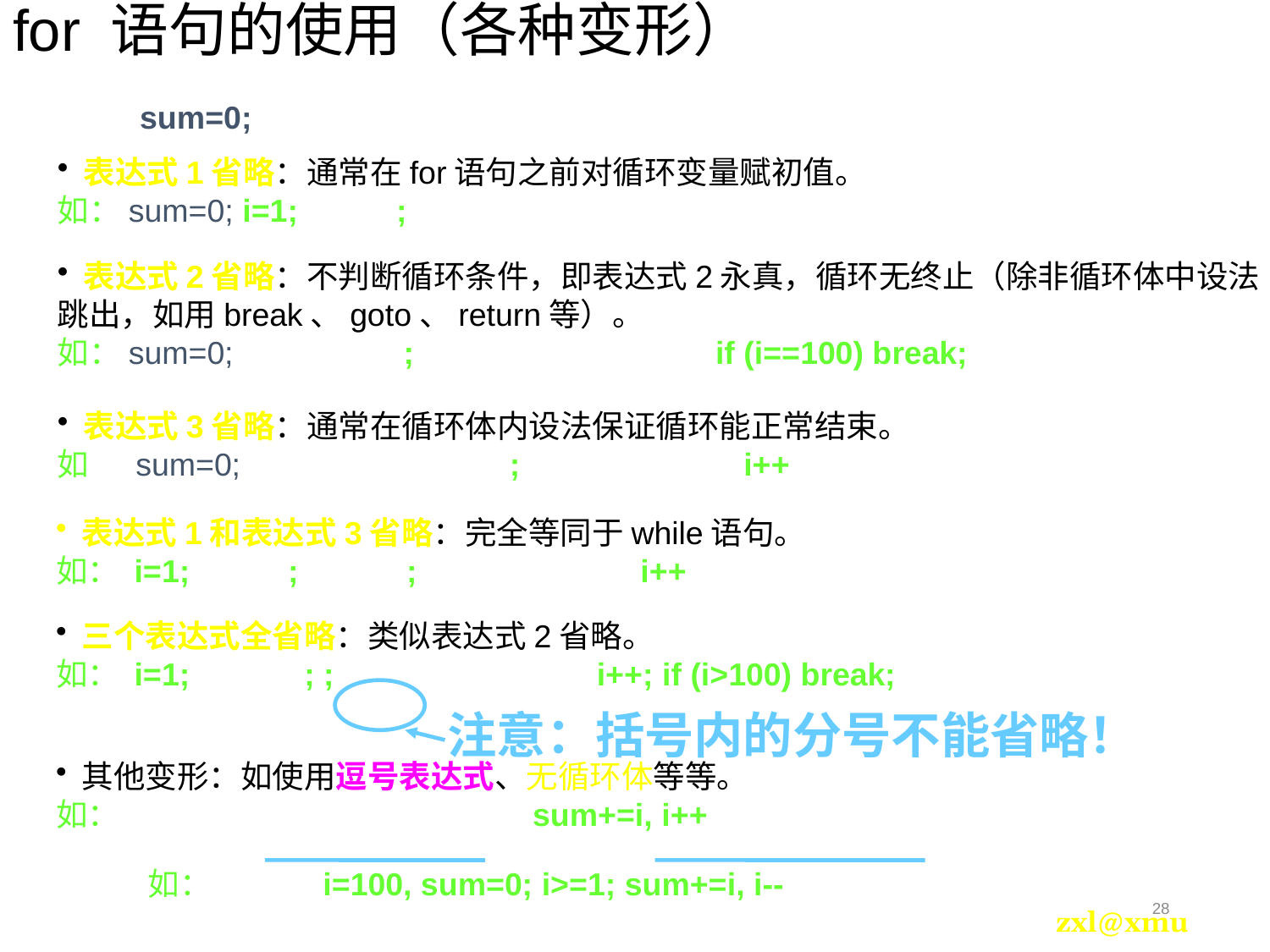

for 语句的使用（各种变形）
sum=0; for（i=1; i<=100; i++）sum=sum+i;
 表达式1省略：通常在for语句之前对循环变量赋初值。
如：sum=0; i=1; for（; i<=100; i++）sum=sum+i;
 表达式2省略：不判断循环条件，即表达式2永真，循环无终止（除非循环体中设法跳出，如用break、goto、return等）。
如：sum=0; for（ i=1; ;i++）{sum=sum+i; if (i==100) break; }
 表达式3省略：通常在循环体内设法保证循环能正常结束。
如： sum=0; for（ i=1; i<=100; ）sum=sum+i++;
 表达式1和表达式3省略：完全等同于while语句。
如： i=1; for（; i<=100; ）sum=sum+i++;
 三个表达式全省略：类似表达式2省略。
如： i=1;  for（ ; ; ）{   sum=sum+i++; if (i>100) break; }

注意：括号内的分号不能省略！

 其他变形：如使用逗号表达式、无循环体等等。
如： for（ i=1, sum=0; i<=100; sum+=i, i++）;
如： for（ i=100, sum=0; i>=1; sum+=i, i--）;

28